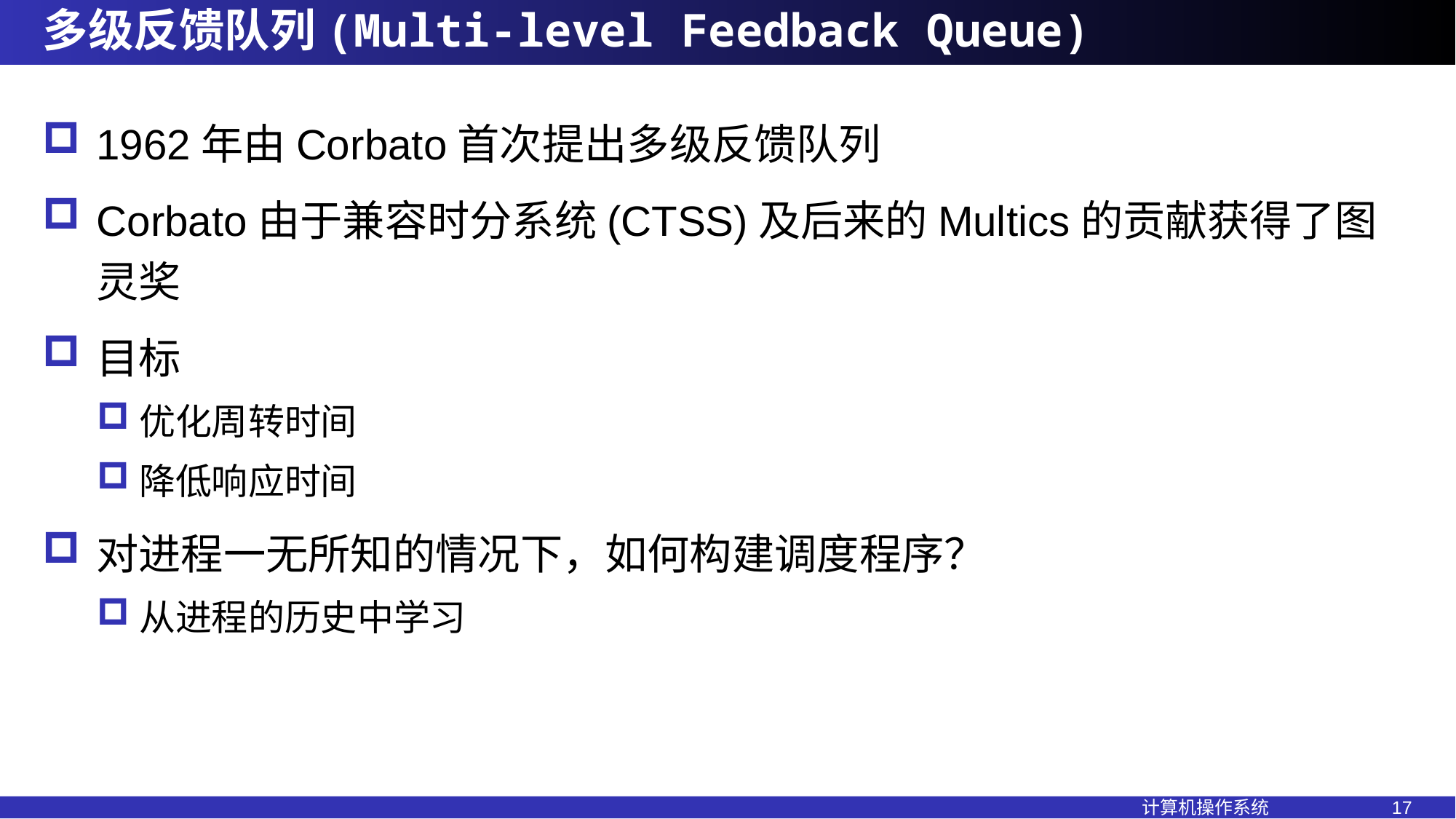

# 多级反馈队列(Multi-level Feedback Queue)
1962年由Corbato首次提出多级反馈队列
Corbato由于兼容时分系统(CTSS)及后来的Multics的贡献获得了图灵奖
目标
优化周转时间
降低响应时间
对进程一无所知的情况下，如何构建调度程序？
从进程的历史中学习
计算机操作系统                     17